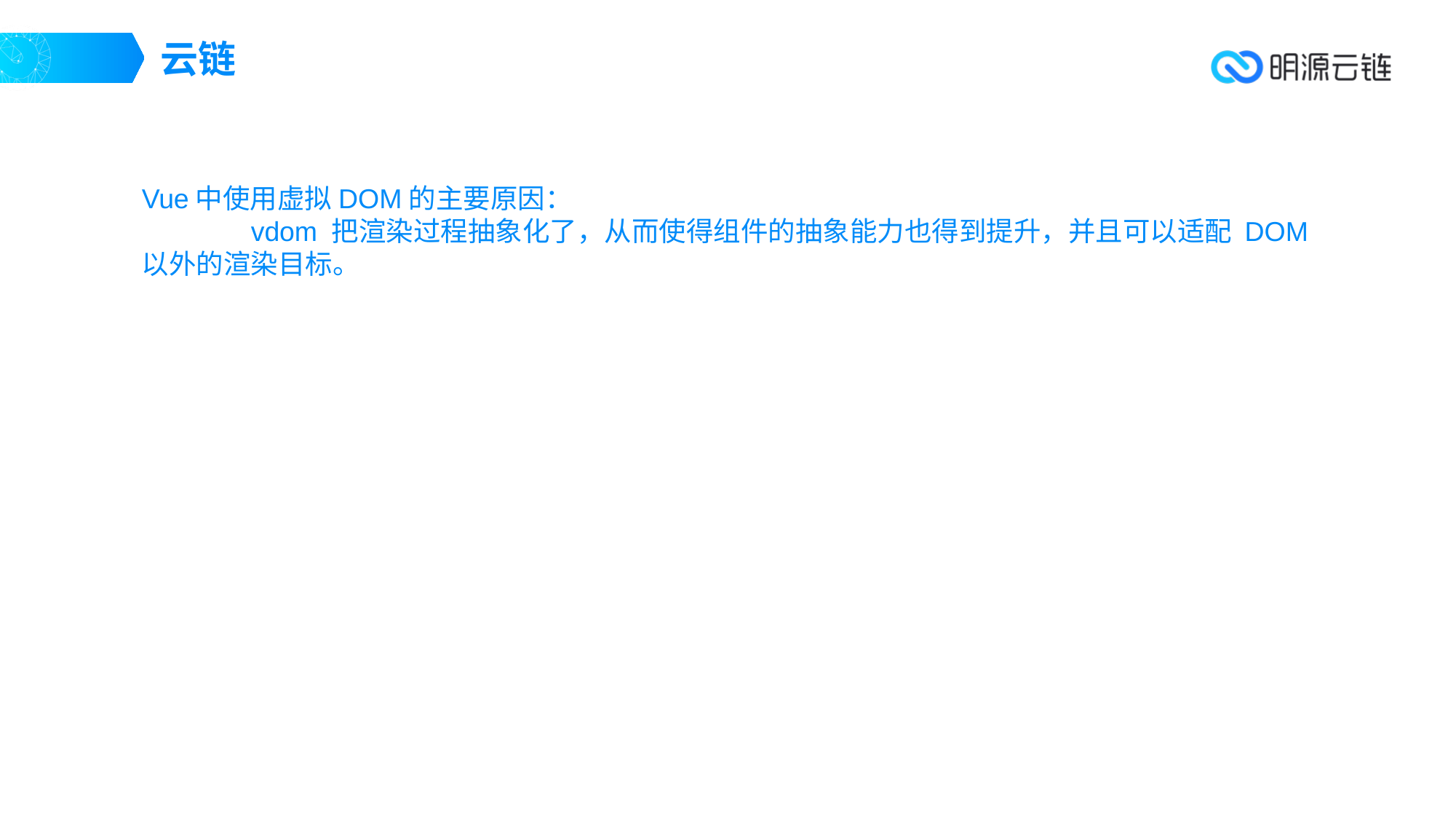

云链
Vue中使用虚拟DOM的主要原因：
	vdom 把渲染过程抽象化了，从而使得组件的抽象能力也得到提升，并且可以适配 DOM 以外的渲染目标。